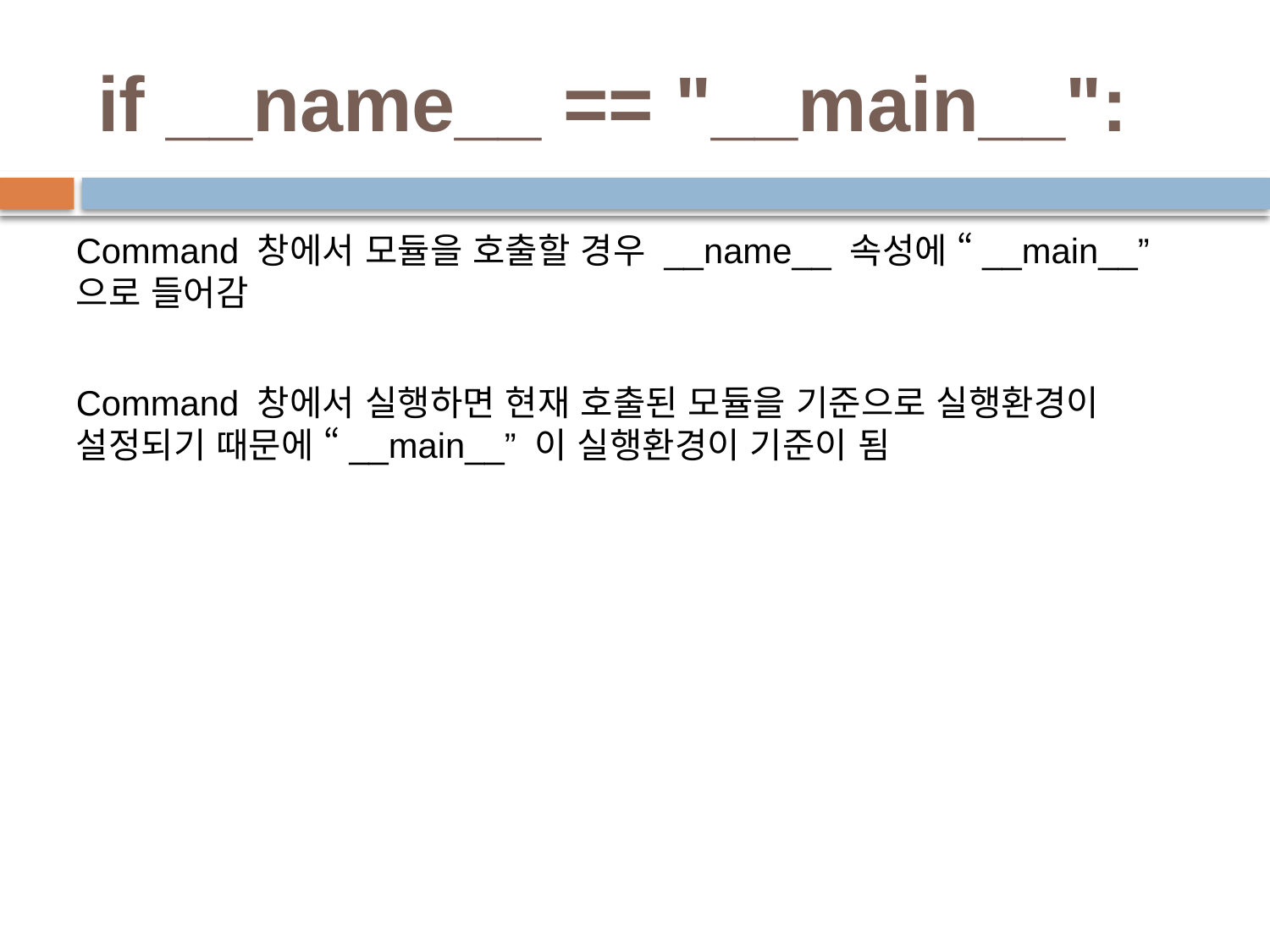

# if __name__ == "__main__":
Command 창에서 모듈을 호출할 경우 __name__ 속성에 “__main__” 으로 들어감

Command 창에서 실행하면 현재 호출된 모듈을 기준으로 실행환경이 설정되기 때문에 “__main__” 이 실행환경이 기준이 됨